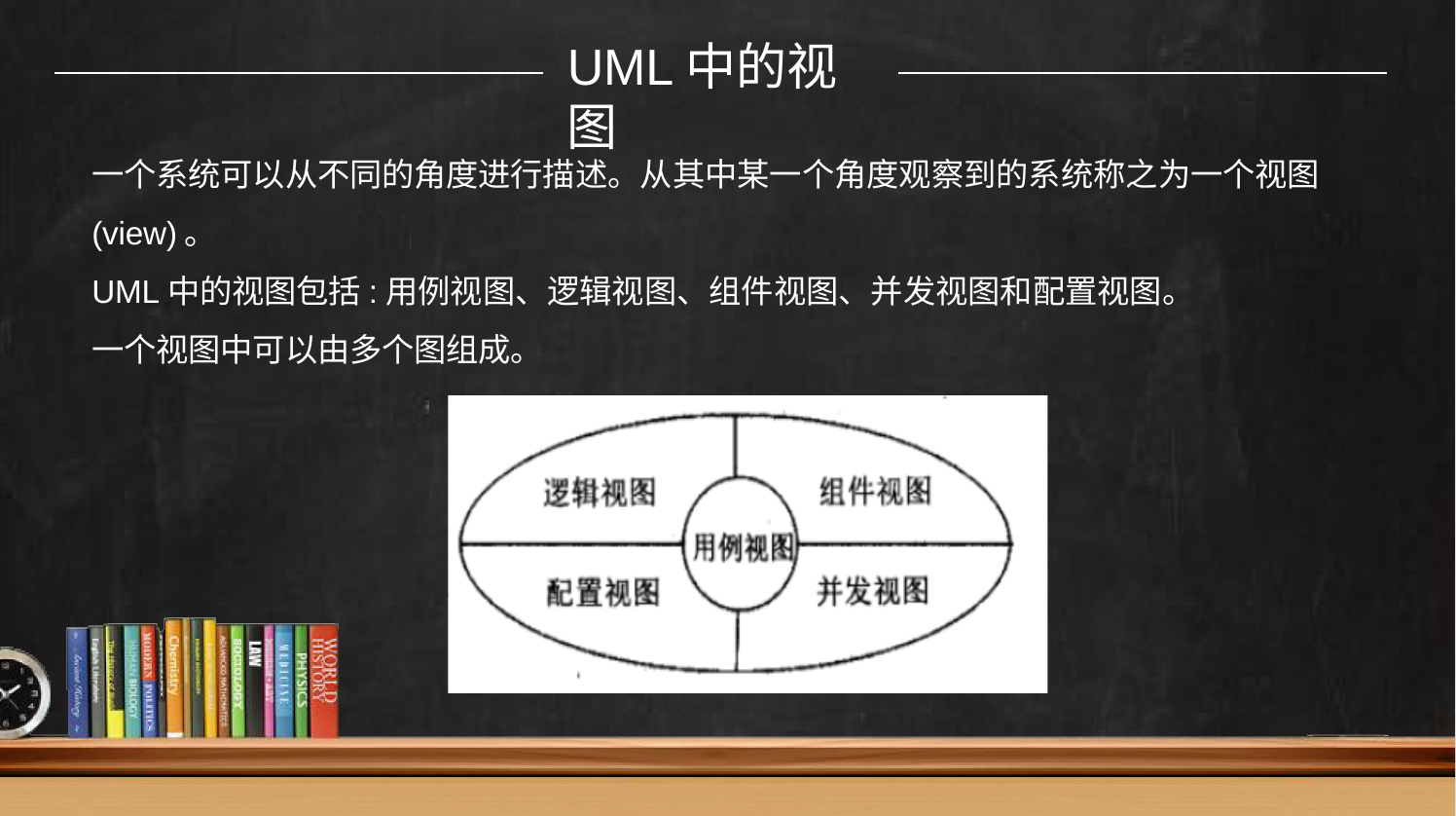

# UML中的视图

一个系统可以从不同的角度进行描述。从其中某一个角度观察到的系统称之为一个视图
(view)。
UML中的视图包括:用例视图、逻辑视图、组件视图、并发视图和配置视图。
一个视图中可以由多个图组成。